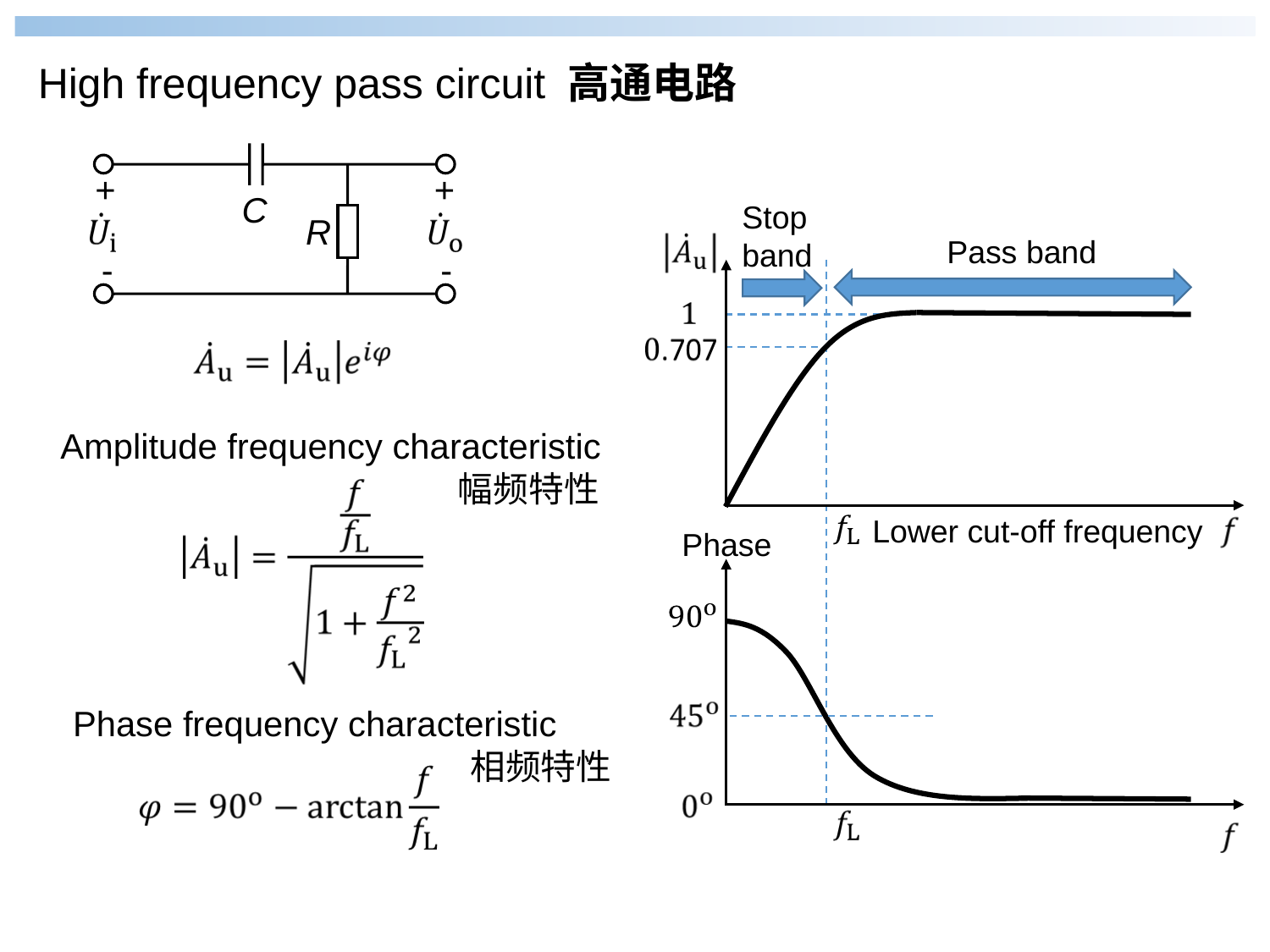

High frequency pass circuit 高通电路

+
+

C
R

-
-

Stop band

Pass band

Amplitude frequency characteristic
幅频特性

Lower cut-off frequency
Phase

Phase frequency characteristic
相频特性